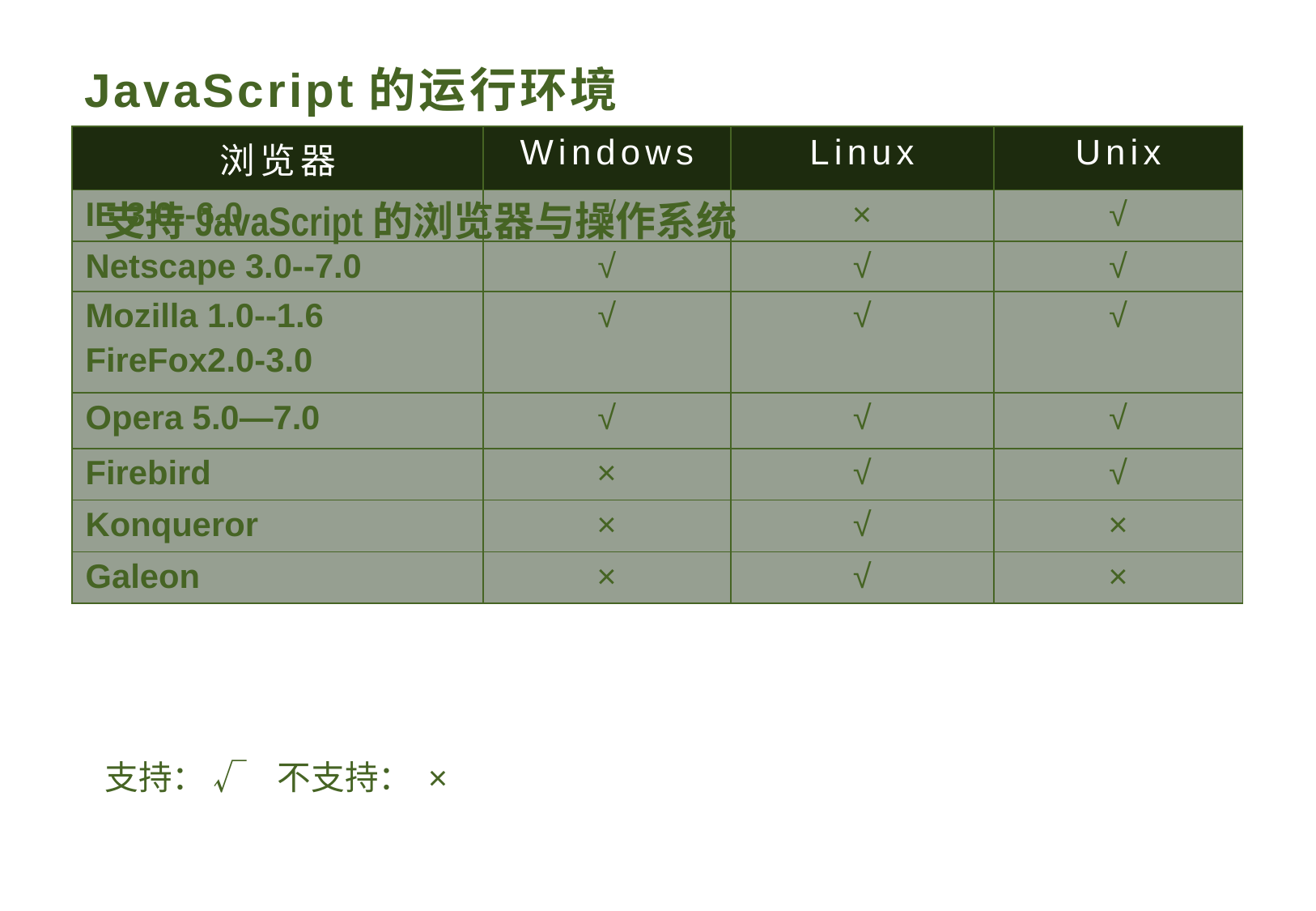

# JavaScript的运行环境
| 浏览器 | Windows | Linux | Unix |
| --- | --- | --- | --- |
| IE 3.0--6.0 | √ | × | √ |
| Netscape 3.0--7.0 | √ | √ | √ |
| Mozilla 1.0--1.6 FireFox2.0-3.0 | √ | √ | √ |
| Opera 5.0—7.0 | √ | √ | √ |
| Firebird | × | √ | √ |
| Konqueror | × | √ | × |
| Galeon | × | √ | × |
支持JavaScript的浏览器与操作系统
支持： √    不支持： ×